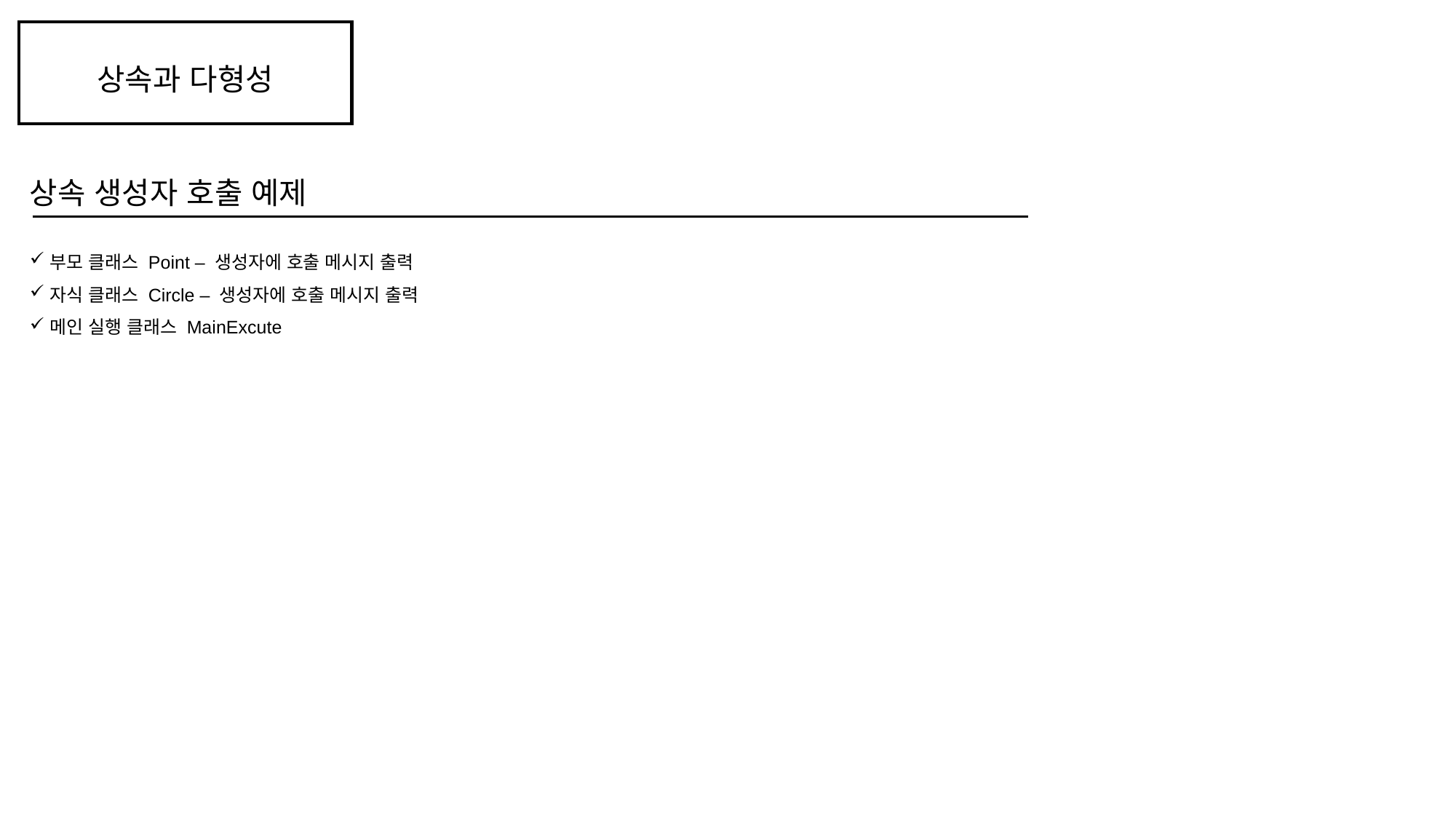

상속과 다형성
상속 생성자 호출 예제
부모 클래스 Point – 생성자에 호출 메시지 출력
자식 클래스 Circle – 생성자에 호출 메시지 출력
메인 실행 클래스 MainExcute